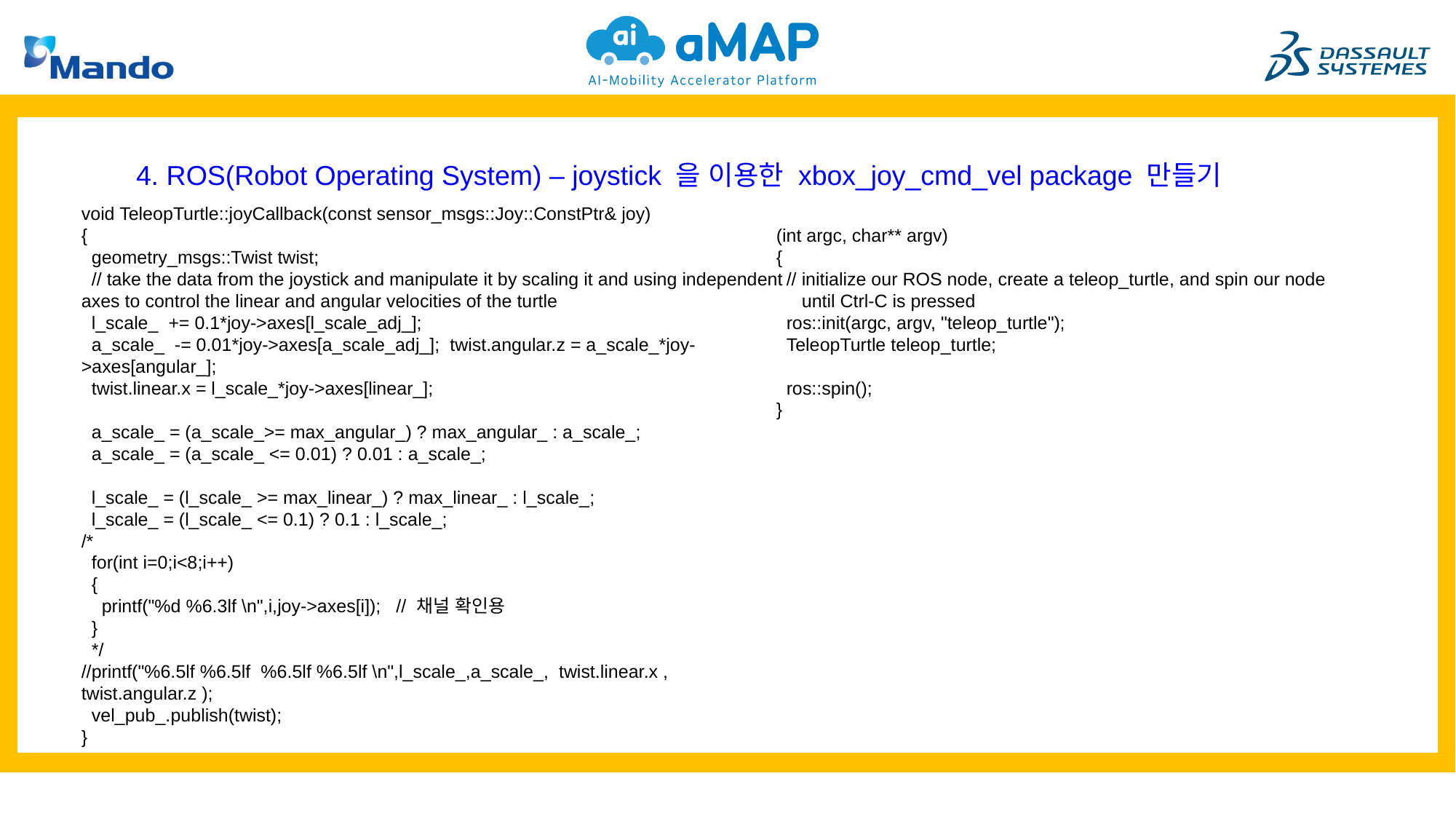

4. ROS(Robot Operating System) – joystick 을 이용한 xbox_joy_cmd_vel package 만들기
void TeleopTurtle::joyCallback(const sensor_msgs::Joy::ConstPtr& joy)
{
  geometry_msgs::Twist twist;
  // take the data from the joystick and manipulate it by scaling it and using independent axes to control the linear and angular velocities of the turtle
  l_scale_  += 0.1*joy->axes[l_scale_adj_];
  a_scale_  -= 0.01*joy->axes[a_scale_adj_];  twist.angular.z = a_scale_*joy->axes[angular_];
  twist.linear.x = l_scale_*joy->axes[linear_];

  a_scale_ = (a_scale_>= max_angular_) ? max_angular_ : a_scale_;
  a_scale_ = (a_scale_ <= 0.01) ? 0.01 : a_scale_;

  l_scale_ = (l_scale_ >= max_linear_) ? max_linear_ : l_scale_;
  l_scale_ = (l_scale_ <= 0.1) ? 0.1 : l_scale_;
/*
  for(int i=0;i<8;i++)
  {
    printf("%d %6.3lf \n",i,joy->axes[i]);   // 채널 확인용
  }
  */
//printf("%6.5lf %6.5lf  %6.5lf %6.5lf \n",l_scale_,a_scale_,  twist.linear.x , twist.angular.z );
  vel_pub_.publish(twist);
}
(int argc, char** argv)
{
  // initialize our ROS node, create a teleop_turtle, and spin our node
     until Ctrl-C is pressed
  ros::init(argc, argv, "teleop_turtle");
  TeleopTurtle teleop_turtle;

  ros::spin();
}